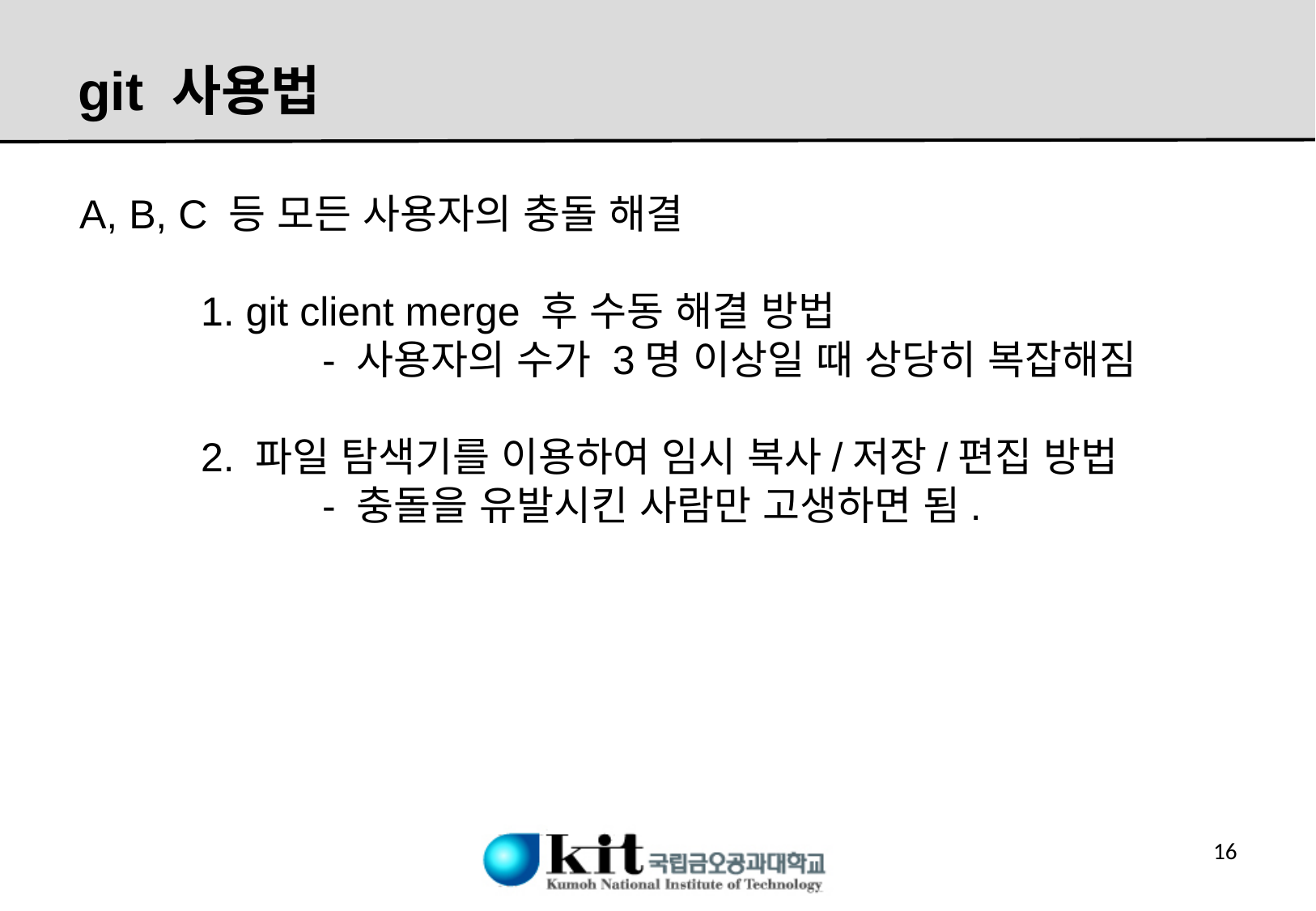

# git 사용법
A, B, C 등 모든 사용자의 충돌 해결

	1. git client merge 후 수동 해결 방법
		- 사용자의 수가 3명 이상일 때 상당히 복잡해짐

	2. 파일 탐색기를 이용하여 임시 복사/저장/편집 방법
		- 충돌을 유발시킨 사람만 고생하면 됨.
16